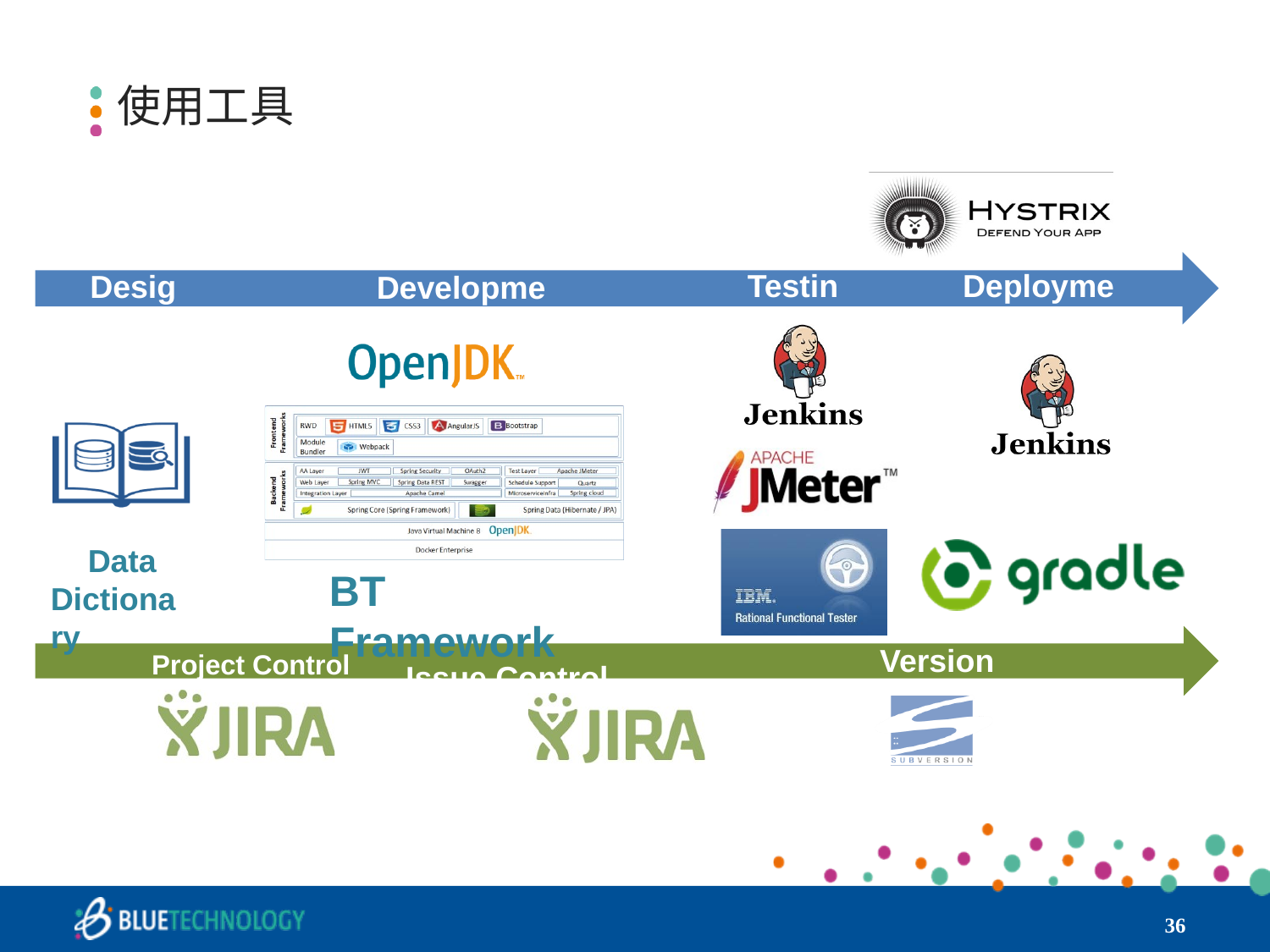

# 使用工具

Testing
Deployment
Design
Development

Data  Dictionary
BT Framework
Version Control
Project Control	Issue Control
36